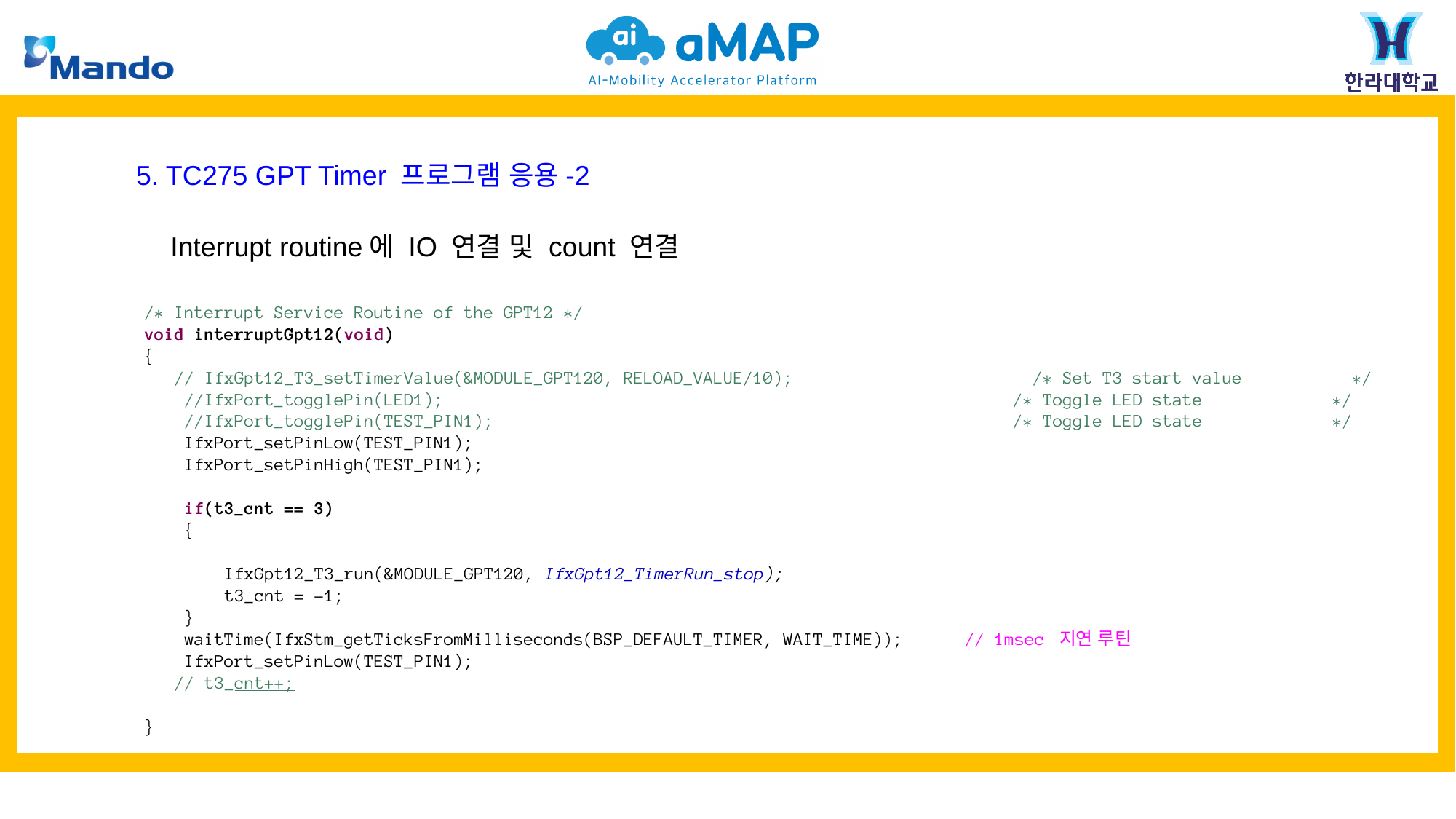

5. TC275 GPT Timer 프로그램 응용-2
Interrupt routine에 IO 연결 및 count 연결
/* Interrupt Service Routine of the GPT12 */
void interruptGpt12(void)
{
   // IfxGpt12_T3_setTimerValue(&MODULE_GPT120, RELOAD_VALUE/10);                        /* Set T3 start value           */
    //IfxPort_togglePin(LED1);                                                         /* Toggle LED state             */
    //IfxPort_togglePin(TEST_PIN1);                                                    /* Toggle LED state             */
    IfxPort_setPinLow(TEST_PIN1);
    IfxPort_setPinHigh(TEST_PIN1);

    if(t3_cnt == 3)
    {

        IfxGpt12_T3_run(&MODULE_GPT120, IfxGpt12_TimerRun_stop);
        t3_cnt = -1;
    }
    waitTime(IfxStm_getTicksFromMilliseconds(BSP_DEFAULT_TIMER, WAIT_TIME));      // 1msec 지연 루틴
    IfxPort_setPinLow(TEST_PIN1);
   // t3_cnt++;

}